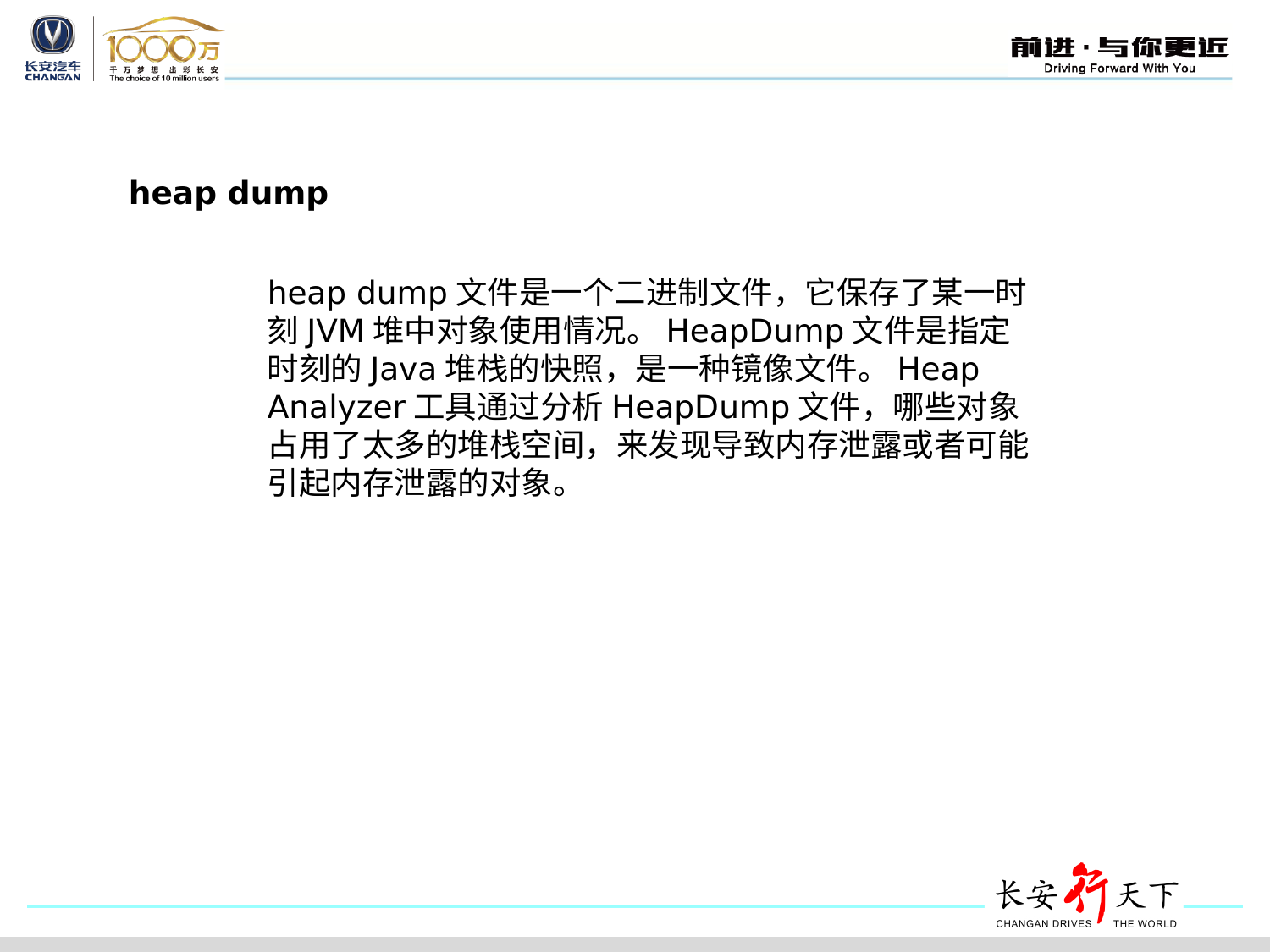

heap dump
heap dump文件是一个二进制文件，它保存了某一时刻JVM堆中对象使用情况。HeapDump文件是指定时刻的Java堆栈的快照，是一种镜像文件。Heap Analyzer工具通过分析HeapDump文件，哪些对象占用了太多的堆栈空间，来发现导致内存泄露或者可能引起内存泄露的对象。